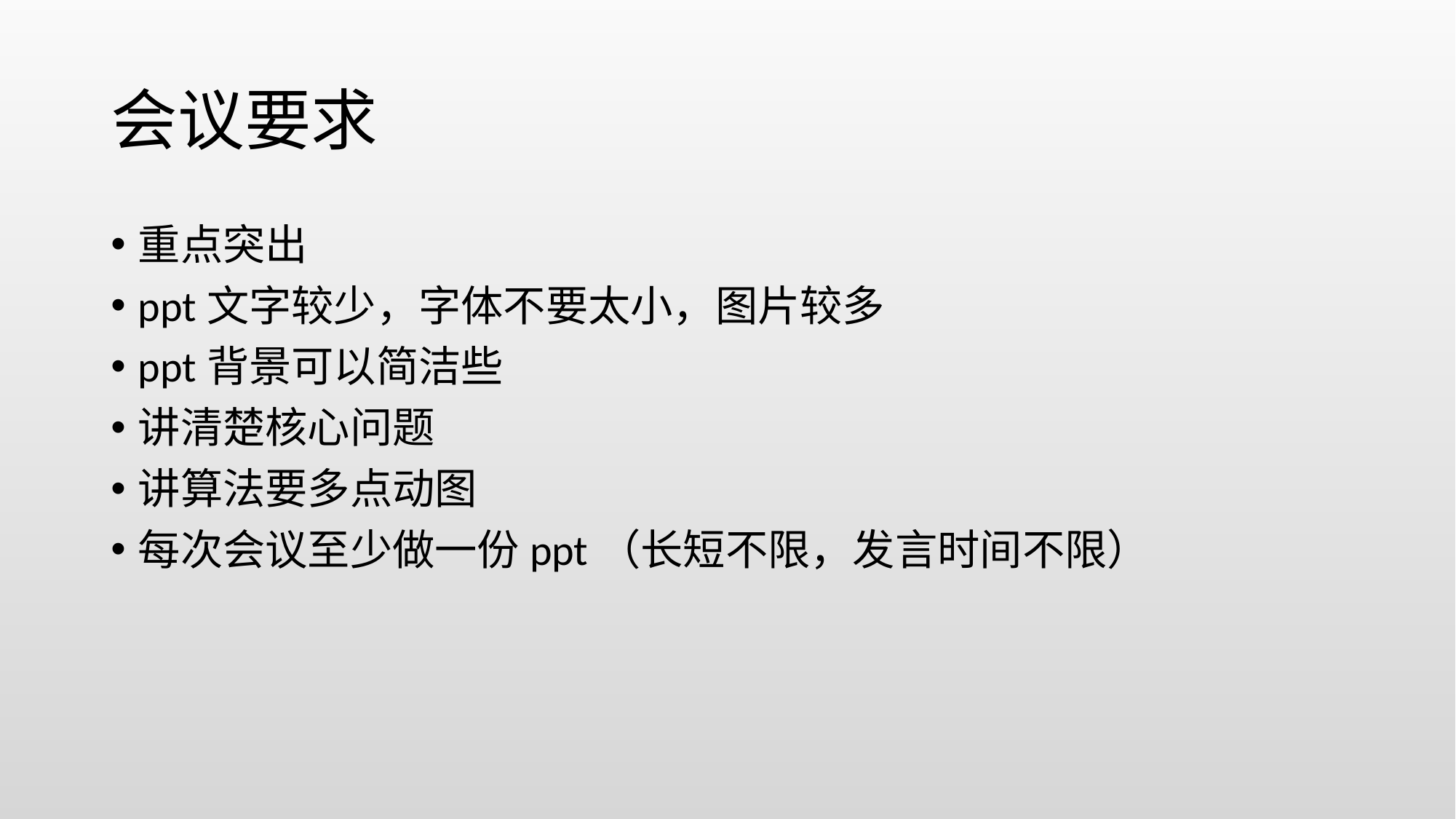

# 会议要求
重点突出
ppt文字较少，字体不要太小，图片较多
ppt背景可以简洁些
讲清楚核心问题
讲算法要多点动图
每次会议至少做一份ppt（长短不限，发言时间不限）